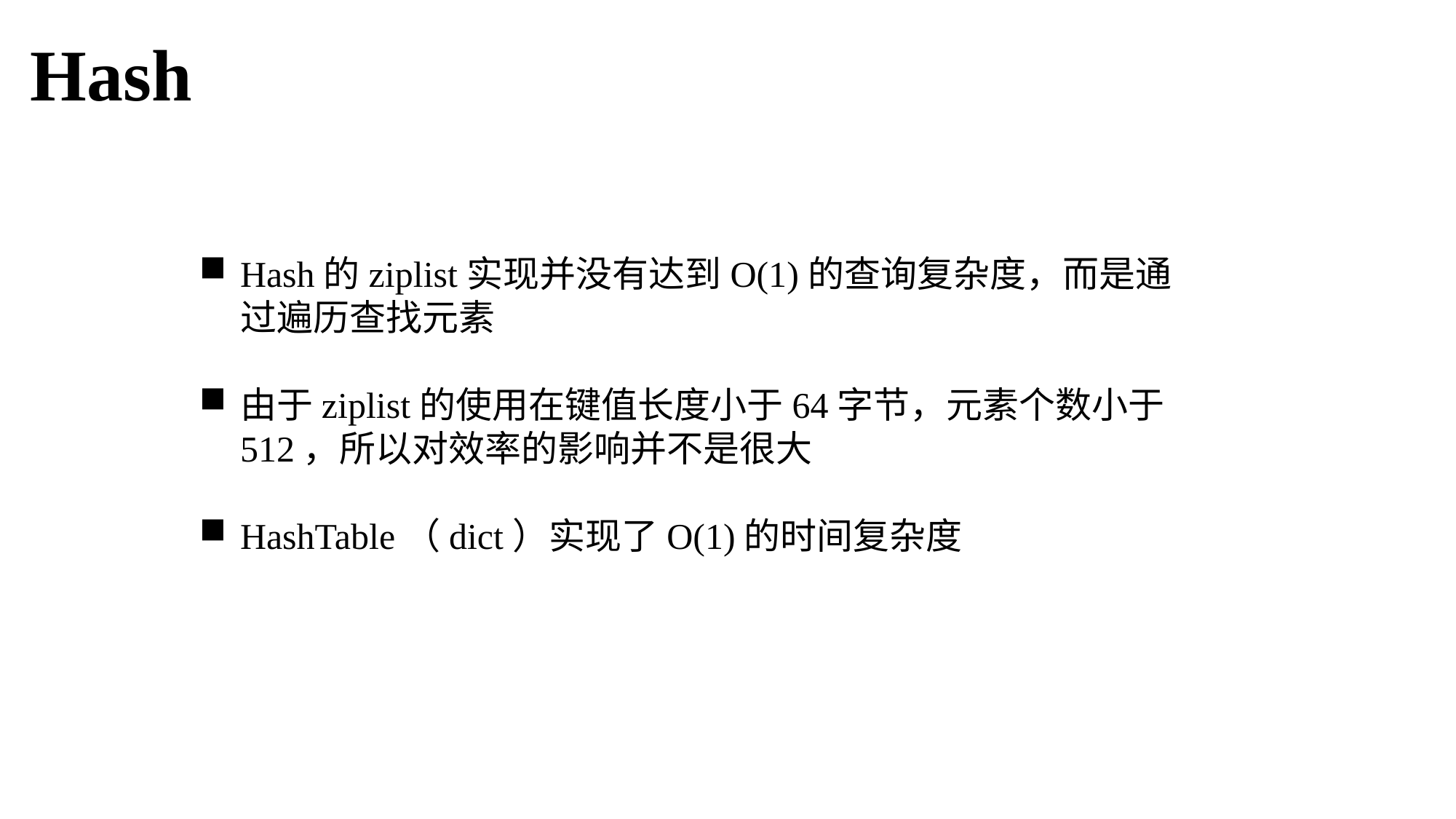

Hash
Hash的ziplist实现并没有达到O(1)的查询复杂度，而是通过遍历查找元素

由于ziplist的使用在键值长度小于64字节，元素个数小于512，所以对效率的影响并不是很大

HashTable（dict）实现了O(1)的时间复杂度